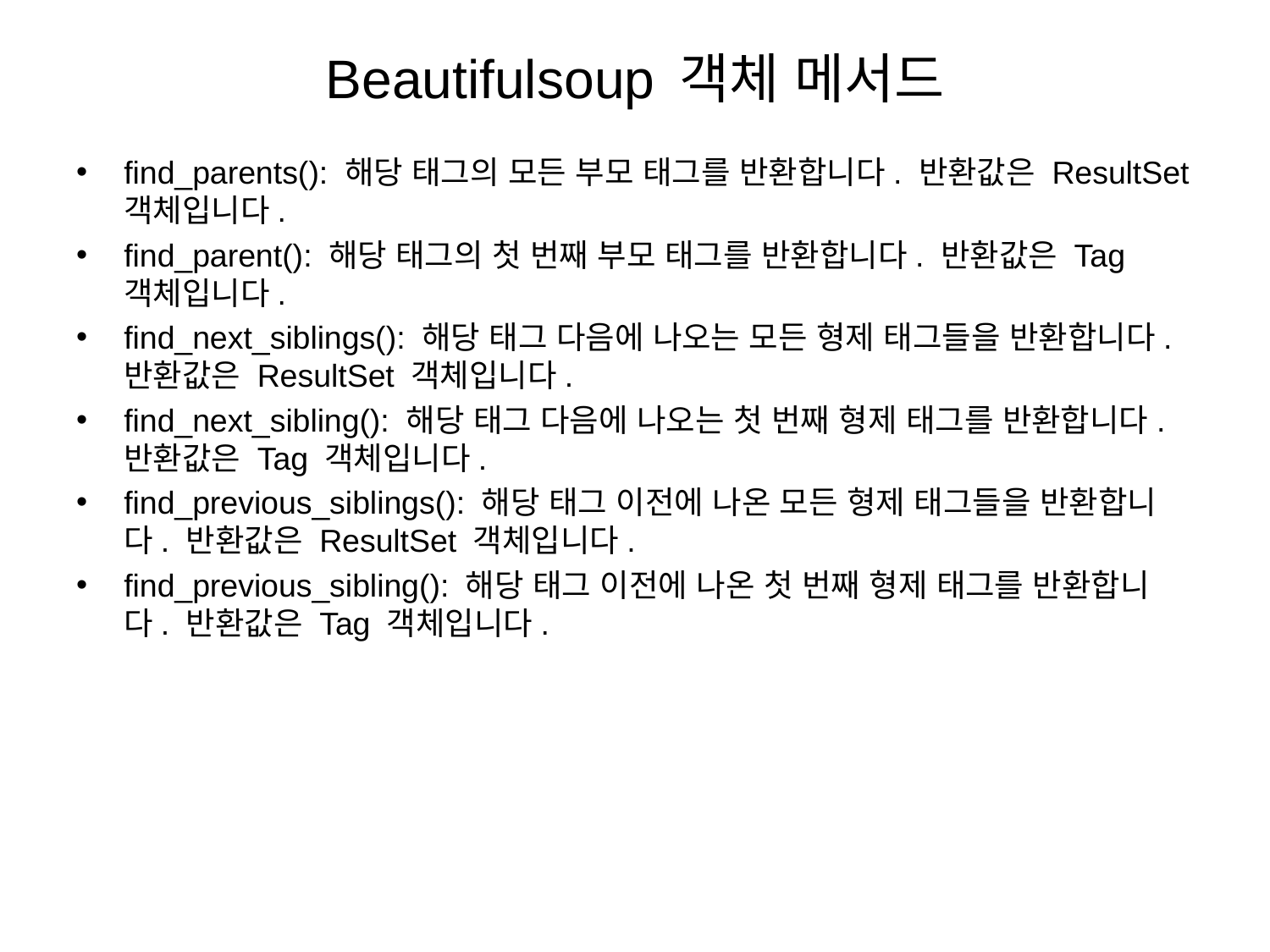

# Beautifulsoup 객체 메서드
find_parents(): 해당 태그의 모든 부모 태그를 반환합니다. 반환값은 ResultSet 객체입니다.
find_parent(): 해당 태그의 첫 번째 부모 태그를 반환합니다. 반환값은 Tag 객체입니다.
find_next_siblings(): 해당 태그 다음에 나오는 모든 형제 태그들을 반환합니다. 반환값은 ResultSet 객체입니다.
find_next_sibling(): 해당 태그 다음에 나오는 첫 번째 형제 태그를 반환합니다. 반환값은 Tag 객체입니다.
find_previous_siblings(): 해당 태그 이전에 나온 모든 형제 태그들을 반환합니다. 반환값은 ResultSet 객체입니다.
find_previous_sibling(): 해당 태그 이전에 나온 첫 번째 형제 태그를 반환합니다. 반환값은 Tag 객체입니다.